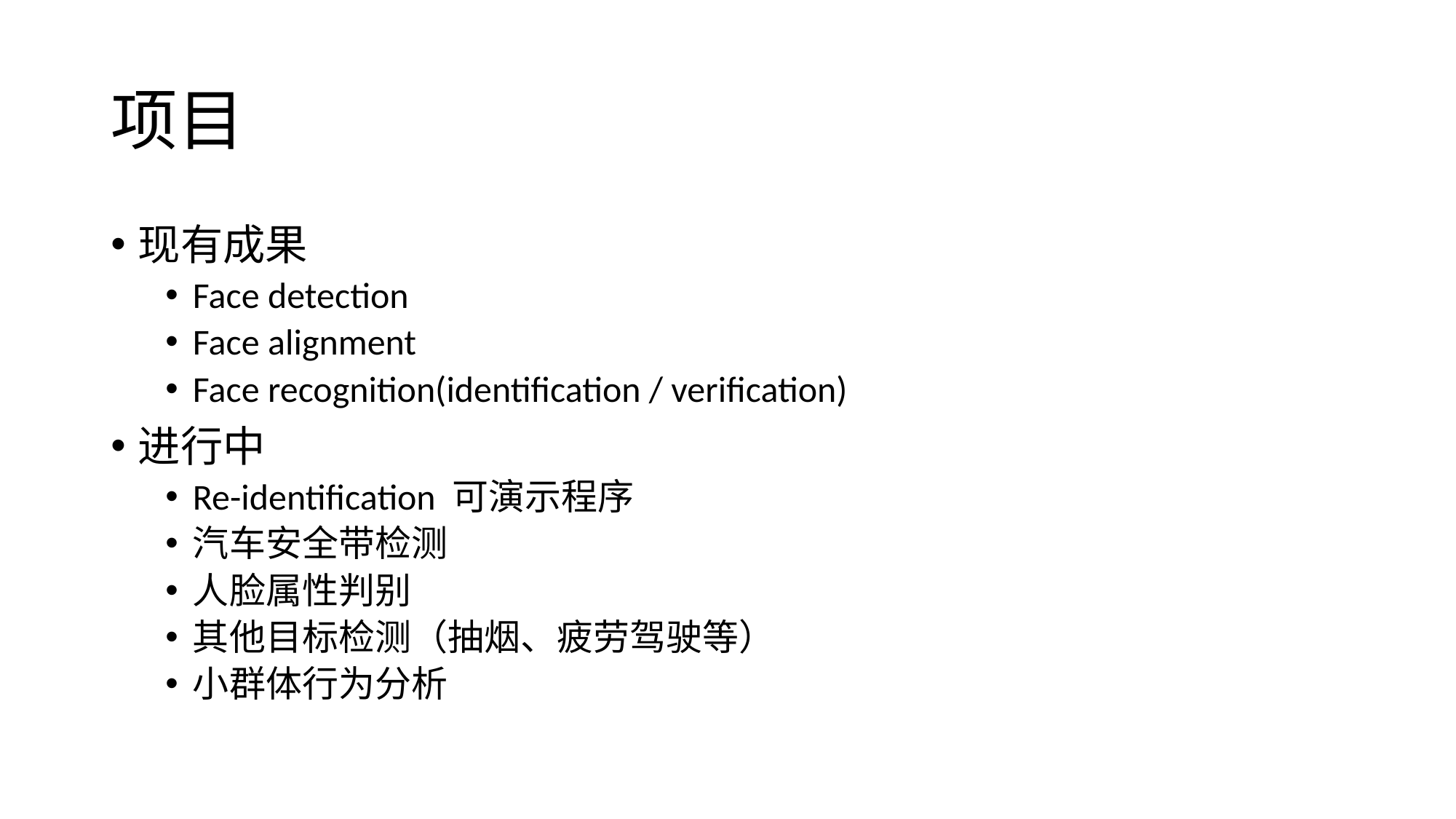

# 项目
现有成果
Face detection
Face alignment
Face recognition(identification / verification)
进行中
Re-identification 可演示程序
汽车安全带检测
人脸属性判别
其他目标检测（抽烟、疲劳驾驶等）
小群体行为分析